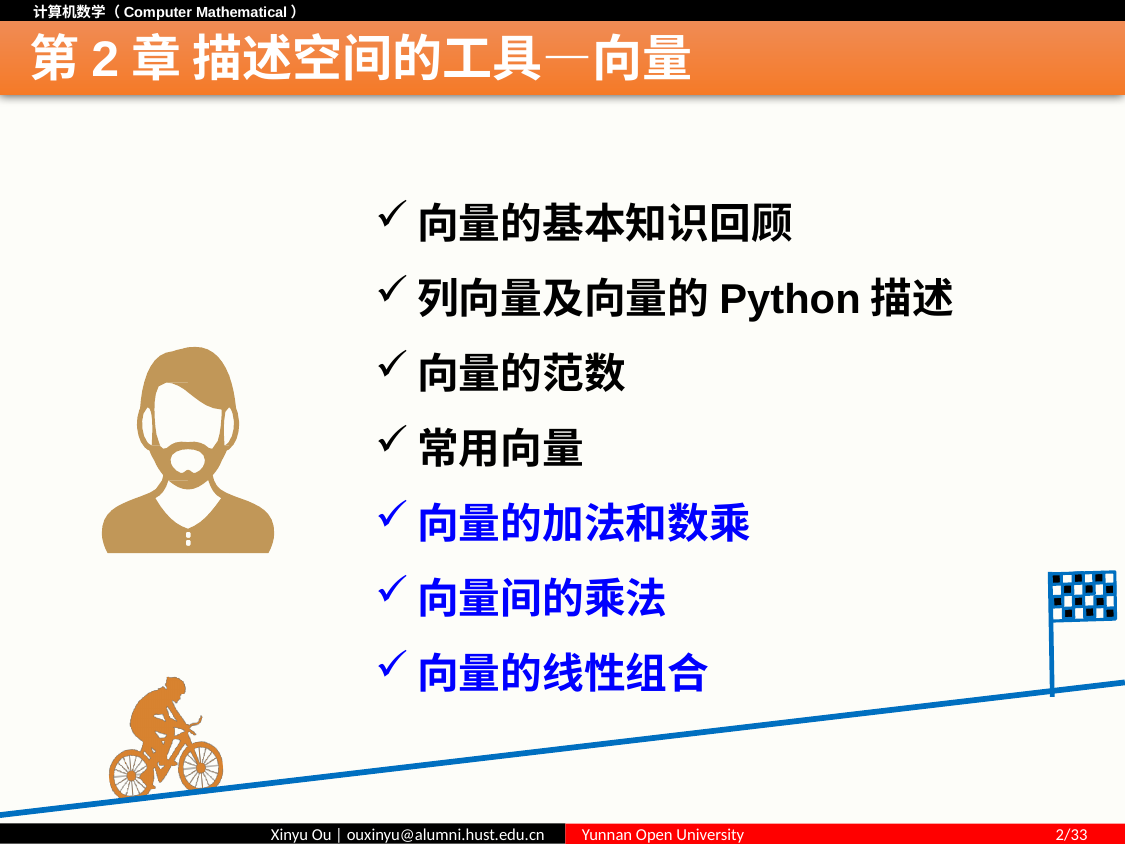

# 第2章 描述空间的工具—向量
向量的基本知识回顾
列向量及向量的Python描述
向量的范数
常用向量
向量的加法和数乘
向量间的乘法
向量的线性组合